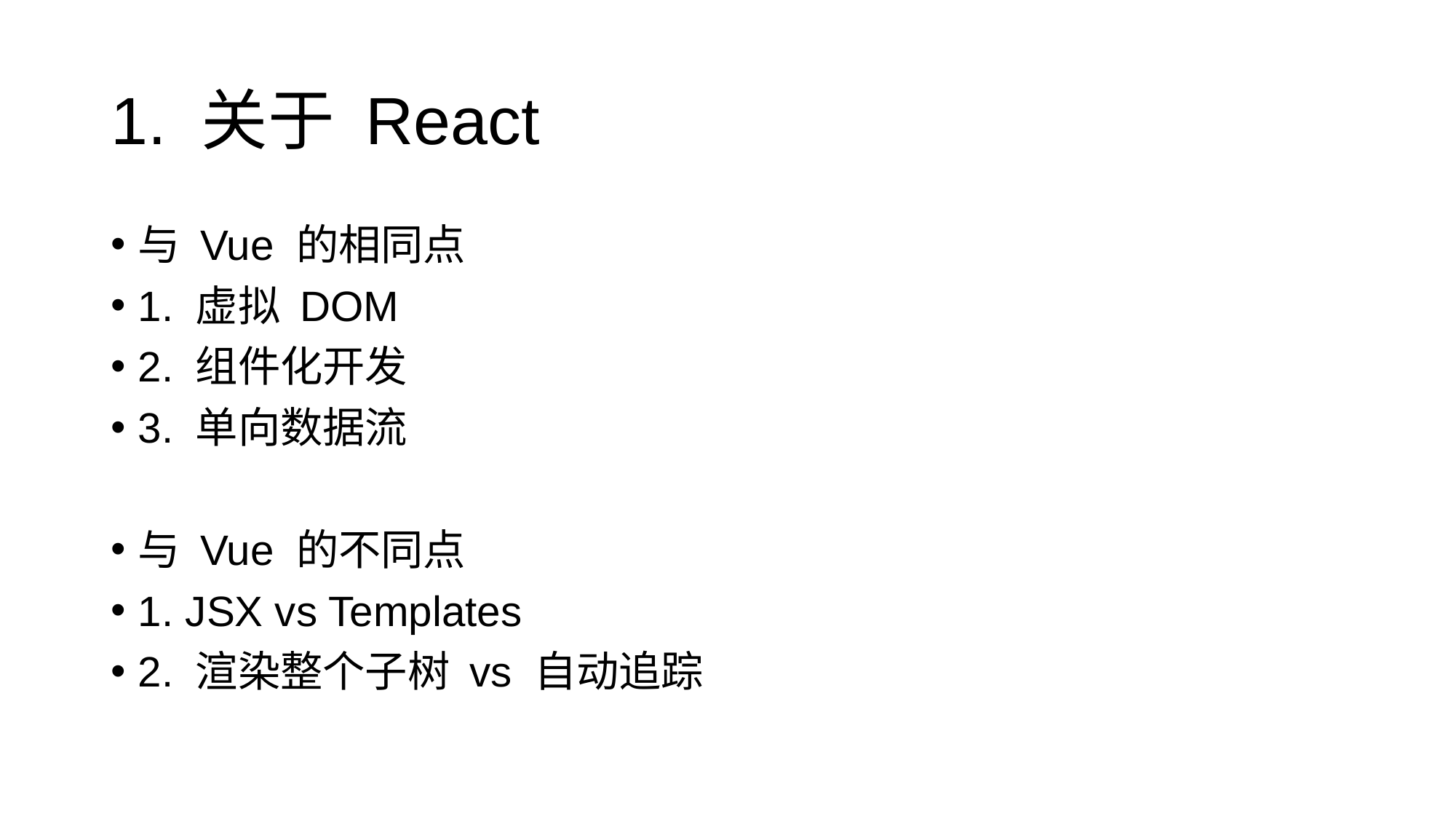

# 1. 关于 React
与 Vue 的相同点
1. 虚拟 DOM
2. 组件化开发
3. 单向数据流

与 Vue 的不同点
1. JSX vs Templates
2. 渲染整个子树 vs 自动追踪